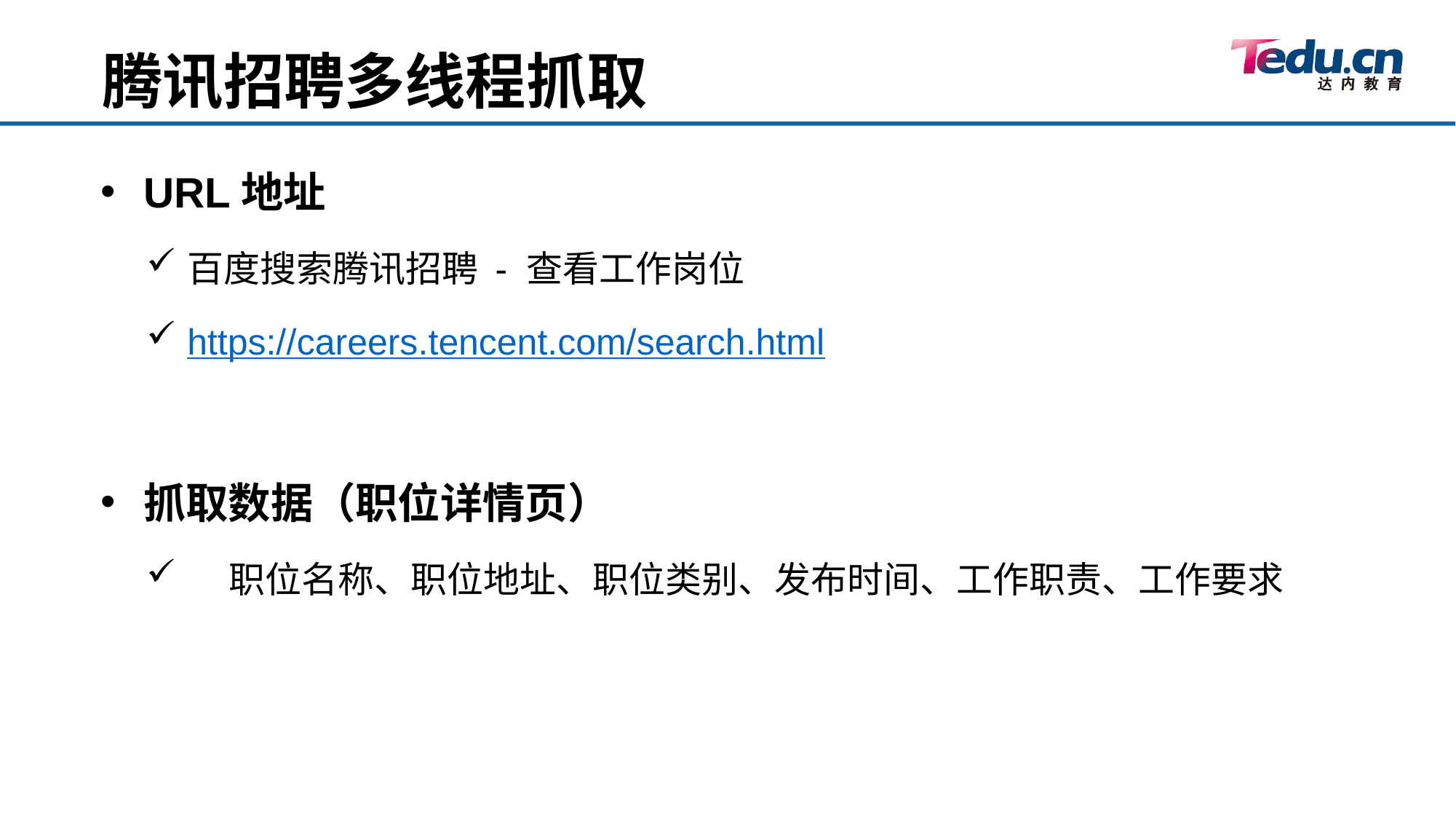

腾讯招聘多线程抓取
URL地址
百度搜索腾讯招聘 - 查看工作岗位
https://careers.tencent.com/search.html

抓取数据（职位详情页）
    职位名称、职位地址、职位类别、发布时间、工作职责、工作要求